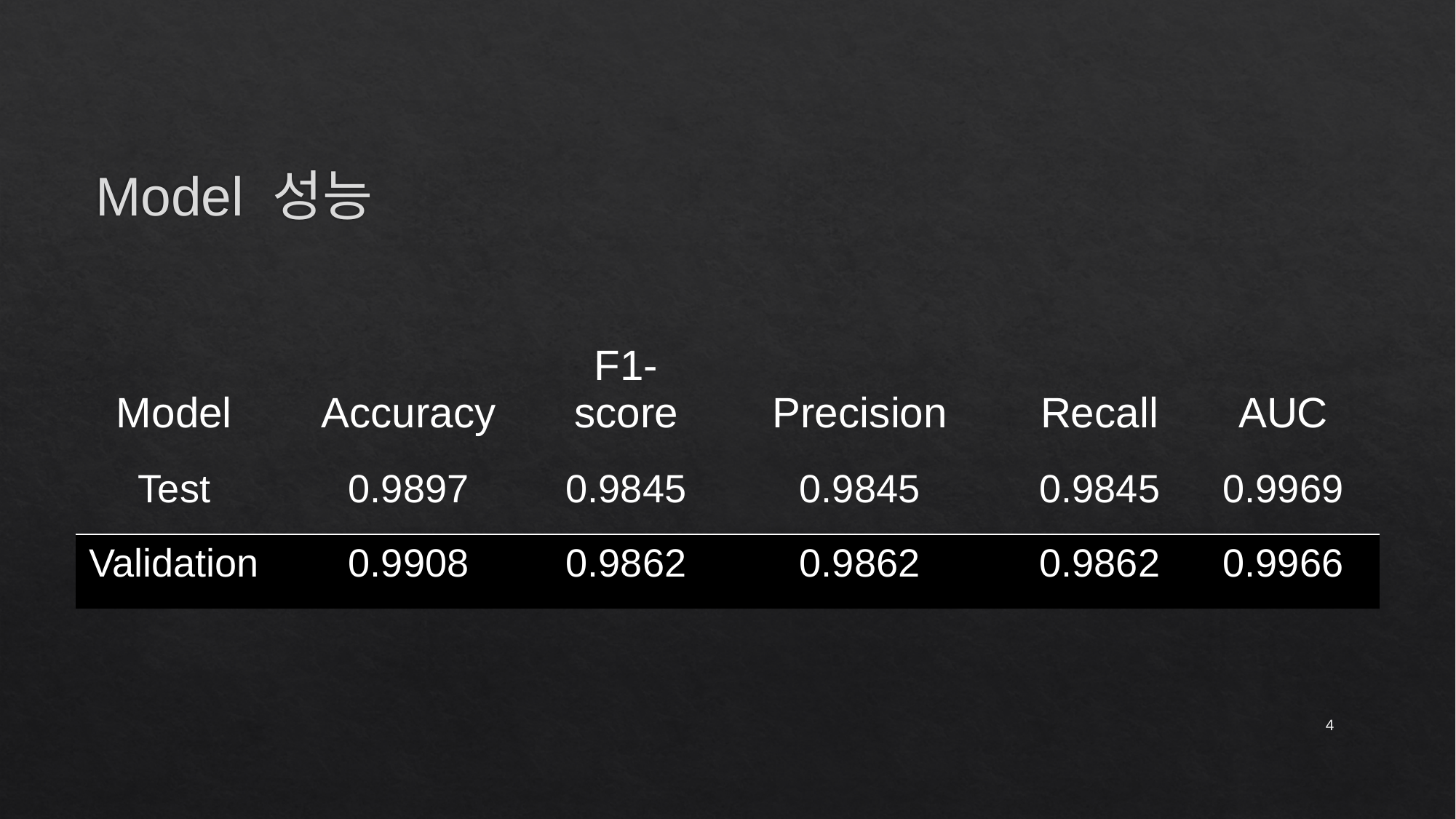

# Model 성능
| Model | Accuracy | F1-score | Precision | Recall | AUC |
| --- | --- | --- | --- | --- | --- |
| Test | 0.9897 | 0.9845 | 0.9845 | 0.9845 | 0.9969 |
| Validation | 0.9908 | 0.9862 | 0.9862 | 0.9862 | 0.9966 |
4